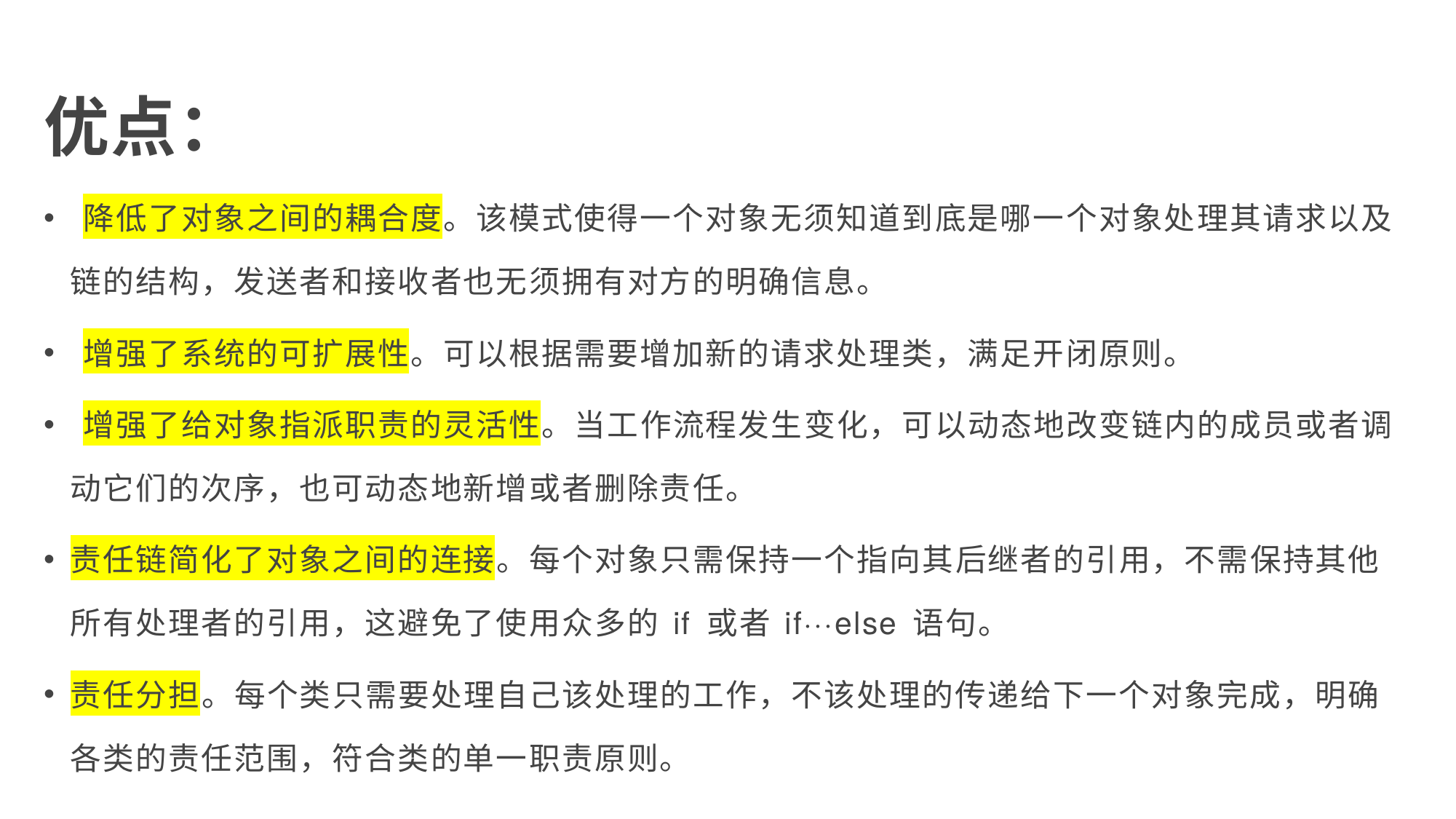

优点：
 降低了对象之间的耦合度。该模式使得一个对象无须知道到底是哪一个对象处理其请求以及链的结构，发送者和接收者也无须拥有对方的明确信息。
 增强了系统的可扩展性。可以根据需要增加新的请求处理类，满足开闭原则。
 增强了给对象指派职责的灵活性。当工作流程发生变化，可以动态地改变链内的成员或者调动它们的次序，也可动态地新增或者删除责任。
责任链简化了对象之间的连接。每个对象只需保持一个指向其后继者的引用，不需保持其他所有处理者的引用，这避免了使用众多的 if 或者 if···else 语句。
责任分担。每个类只需要处理自己该处理的工作，不该处理的传递给下一个对象完成，明确各类的责任范围，符合类的单一职责原则。